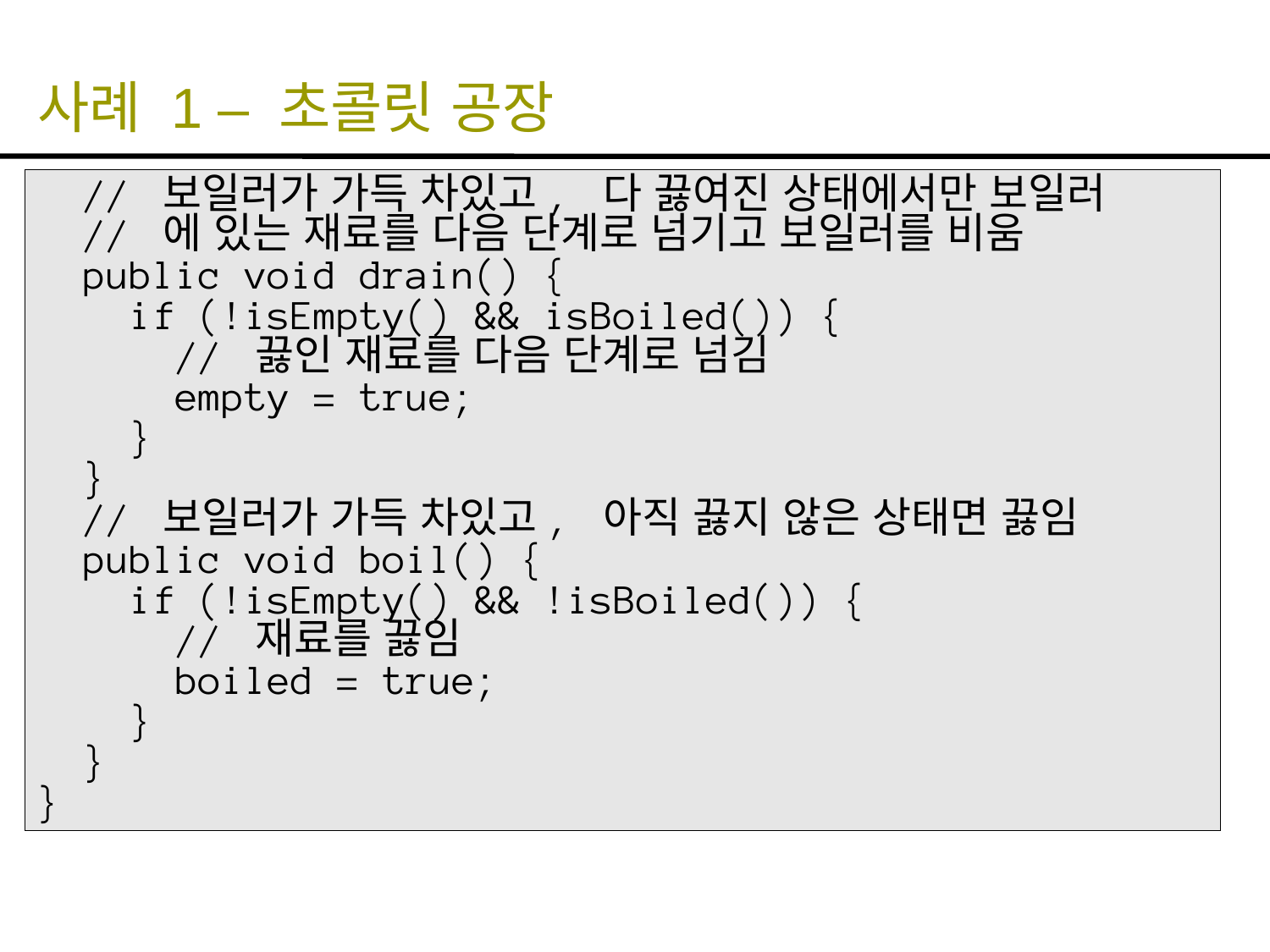

# 사례 1 – 초콜릿 공장

  // 보일러가 가득 차있고, 다 끓여진 상태에서만 보일러
  // 에 있는 재료를 다음 단계로 넘기고 보일러를 비움
  public void drain() {
    if (!isEmpty() && isBoiled()) {
      // 끓인 재료를 다음 단계로 넘김
      empty = true;
    }
  }
  // 보일러가 가득 차있고, 아직 끓지 않은 상태면 끓임
  public void boil() {
    if (!isEmpty() && !isBoiled()) {
      // 재료를 끓임
      boiled = true;
    }
  }
}